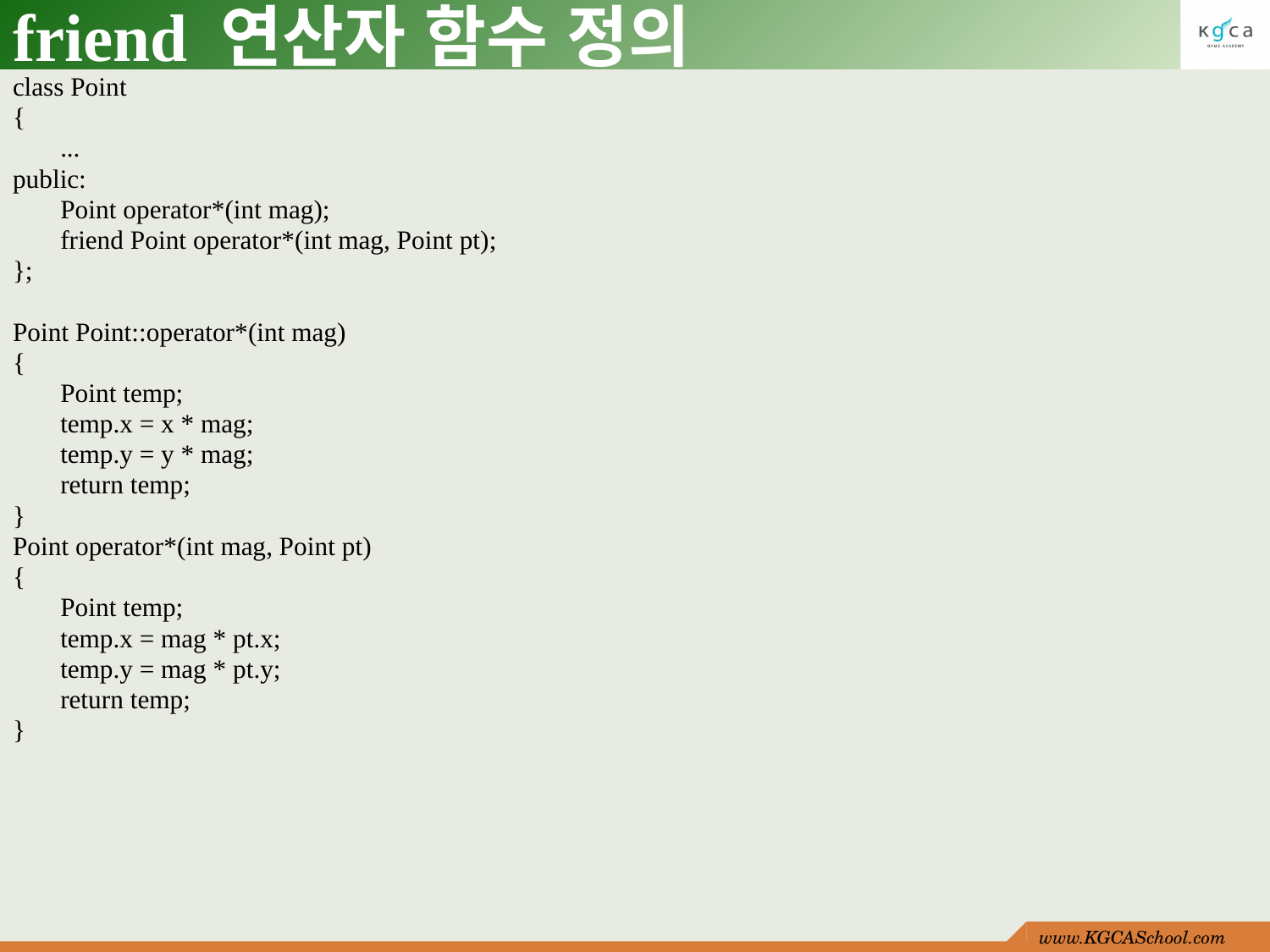

# friend 연산자 함수 정의
class Point
{
	...
public:
	Point operator*(int mag);
	friend Point operator*(int mag, Point pt);
};

Point Point::operator*(int mag)
{
	Point temp;
	temp.x = x * mag;
	temp.y = y * mag;
	return temp;
}
Point operator*(int mag, Point pt)
{
	Point temp;
	temp.x = mag * pt.x;
	temp.y = mag * pt.y;
	return temp;
}